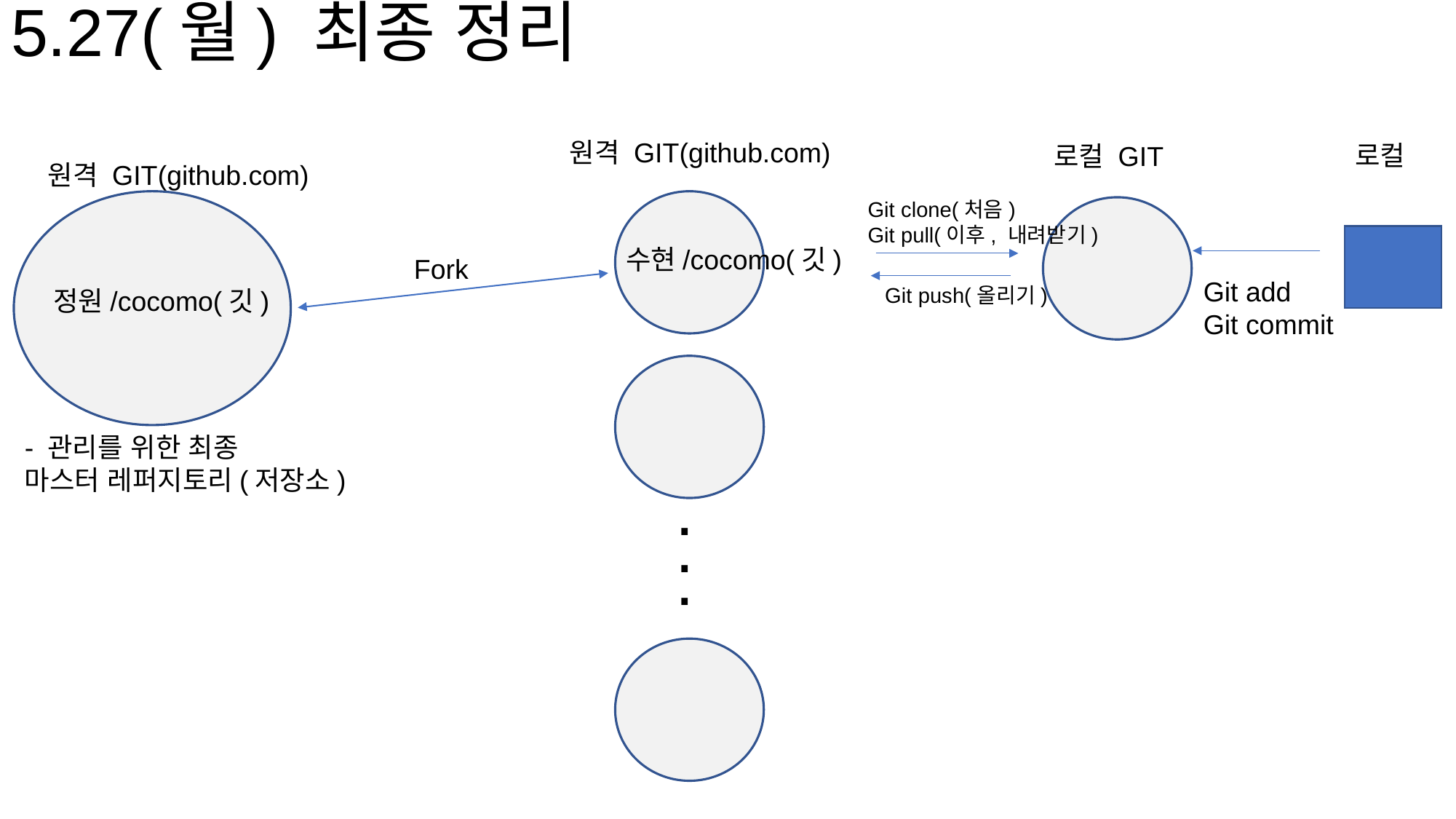

# 5.27(월) 최종 정리
원격 GIT(github.com)
원격 GIT(github.com)
Git clone(처음)
Git pull(이후, 내려받기)

수현/cocomo(깃)
Fork
정원/cocomo(깃)

- 관리를 위한 최종
마스터 레퍼지토리(저장소)
.
.
.

로컬
로컬 GIT

Git add
Git commit

Git push(올리기)